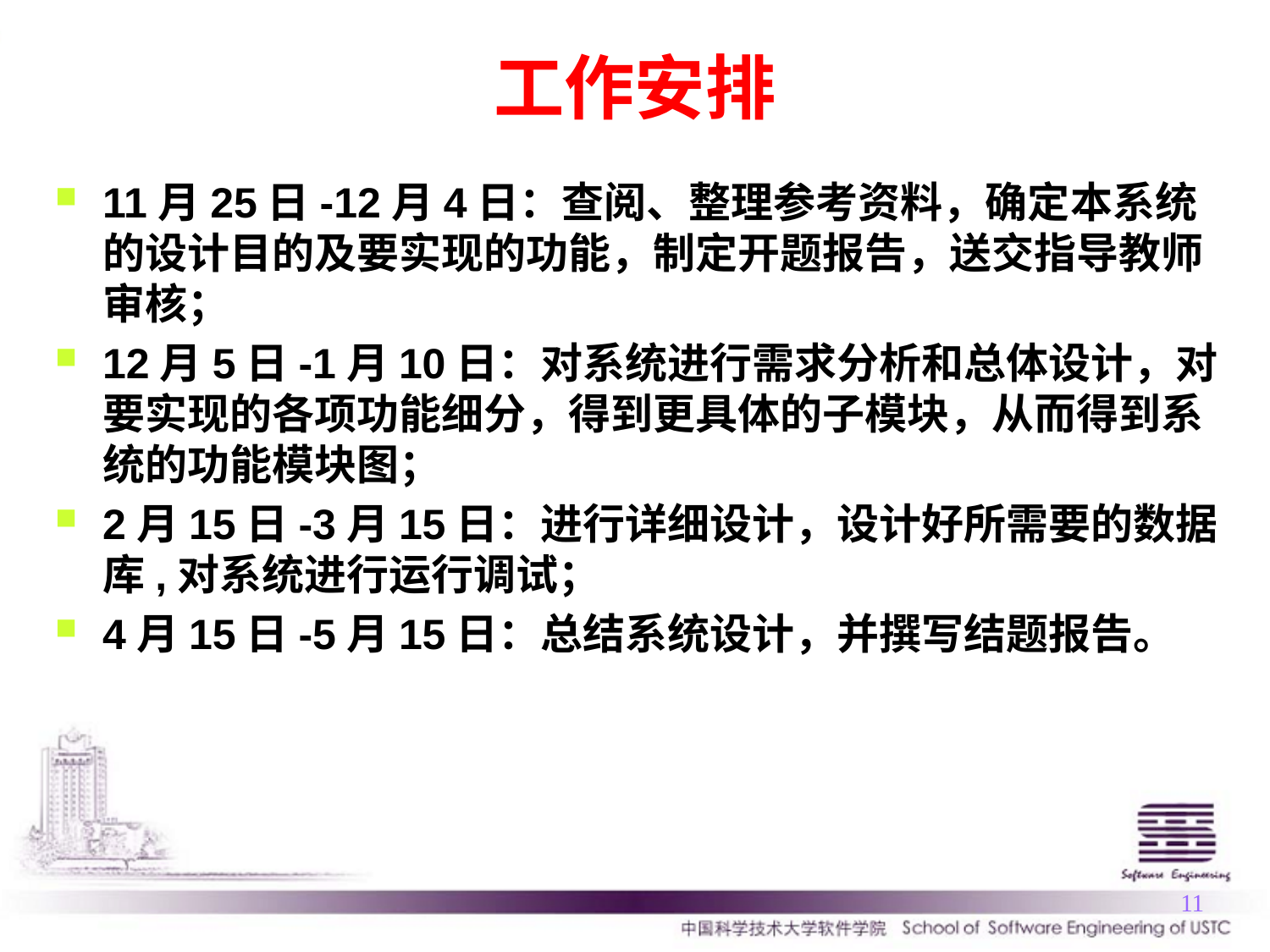

11月25日-12月4日：查阅、整理参考资料，确定本系统的设计目的及要实现的功能，制定开题报告，送交指导教师审核；
12月5日-1月10日：对系统进行需求分析和总体设计，对要实现的各项功能细分，得到更具体的子模块，从而得到系统的功能模块图；
2月15日-3月15日：进行详细设计，设计好所需要的数据库,对系统进行运行调试；
4月15日-5月15日：总结系统设计，并撰写结题报告。
工作安排
11